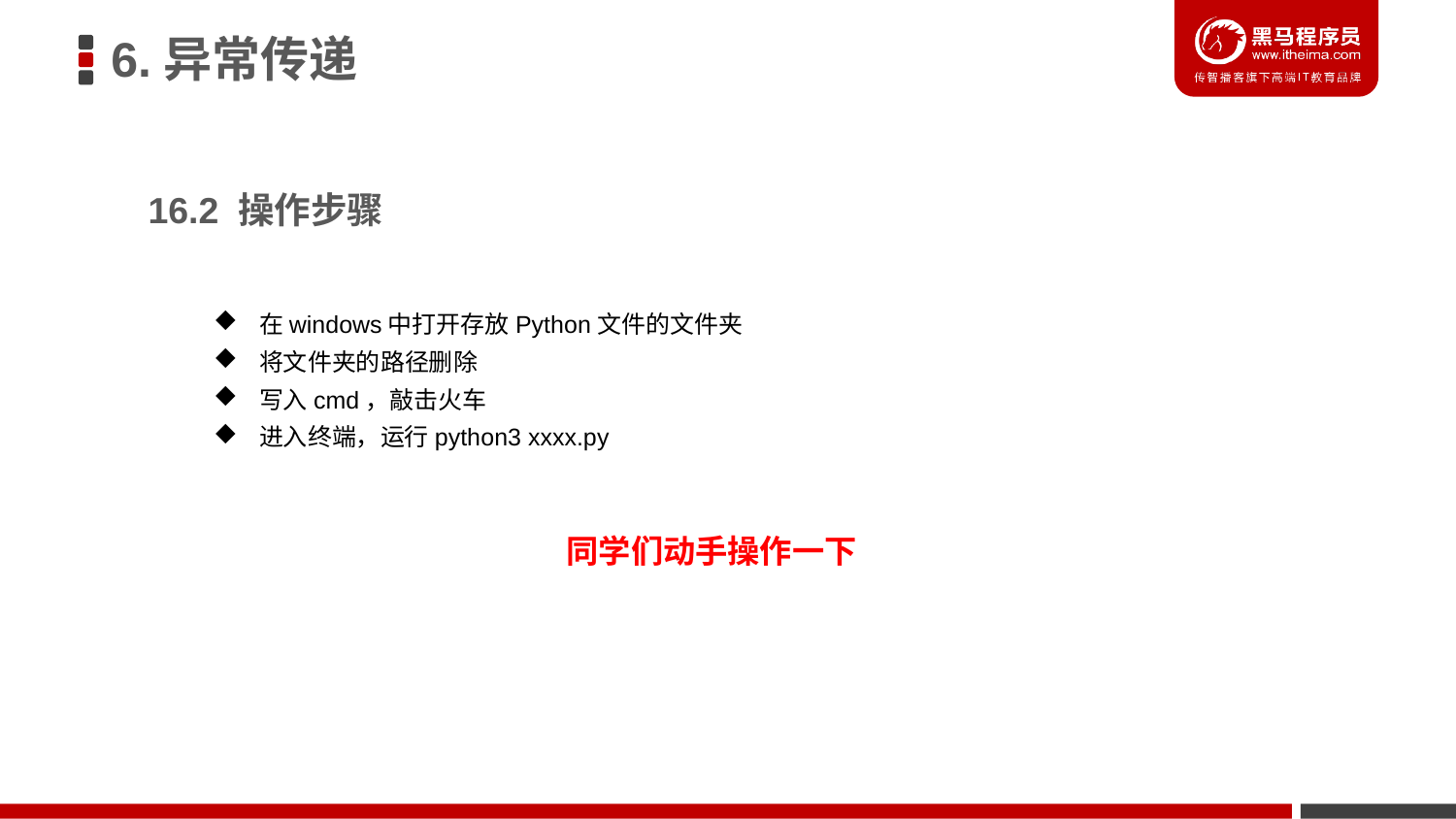

6.异常传递
16.2 操作步骤
在windows中打开存放Python文件的文件夹
将文件夹的路径删除
写入cmd，敲击火车
进入终端，运行python3 xxxx.py

同学们动手操作一下